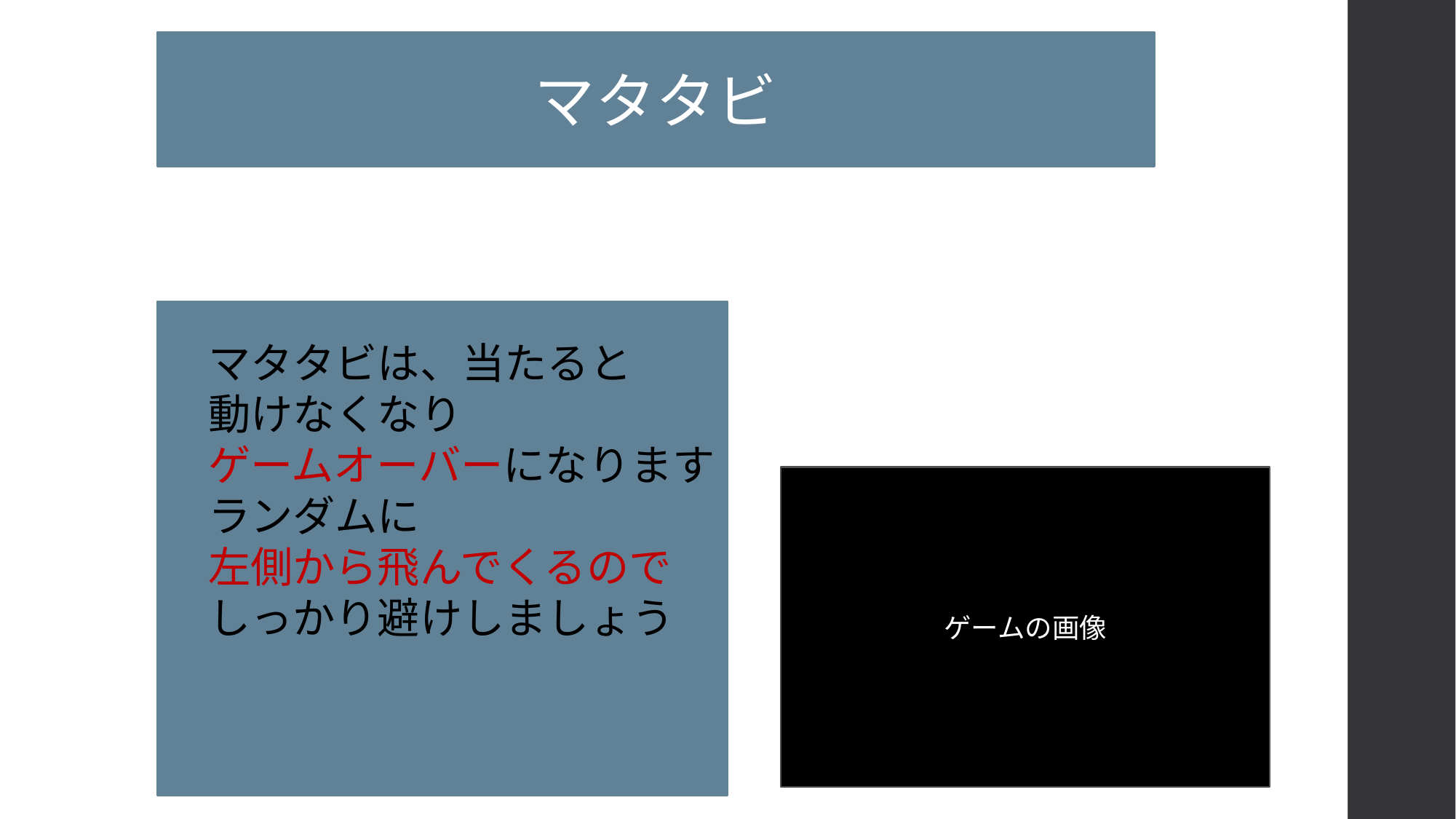

マタタビ

マタタビは、当たると
動けなくなり
ゲームオーバーになります
ランダムに
左側から飛んでくるので
しっかり避けしましょう
ゲームの画像